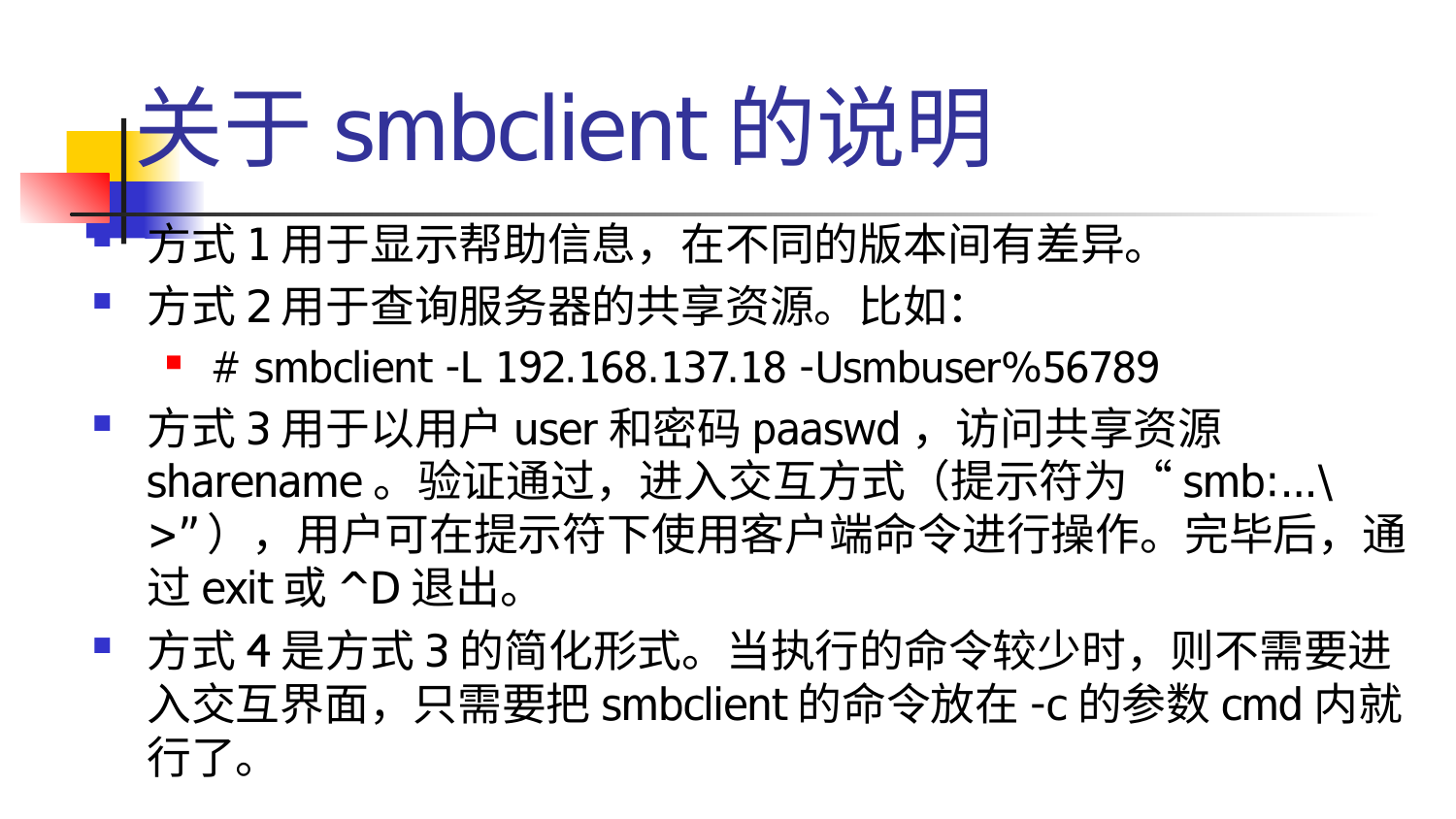

# 关于smbclient的说明
方式1用于显示帮助信息，在不同的版本间有差异。
方式2用于查询服务器的共享资源。比如：
# smbclient -L 192.168.137.18 -Usmbuser%56789
方式3用于以用户user和密码paaswd，访问共享资源sharename。验证通过，进入交互方式（提示符为“smb:…\>”），用户可在提示符下使用客户端命令进行操作。完毕后，通过exit或^D退出。
方式4是方式3的简化形式。当执行的命令较少时，则不需要进入交互界面，只需要把smbclient的命令放在-c的参数cmd内就行了。